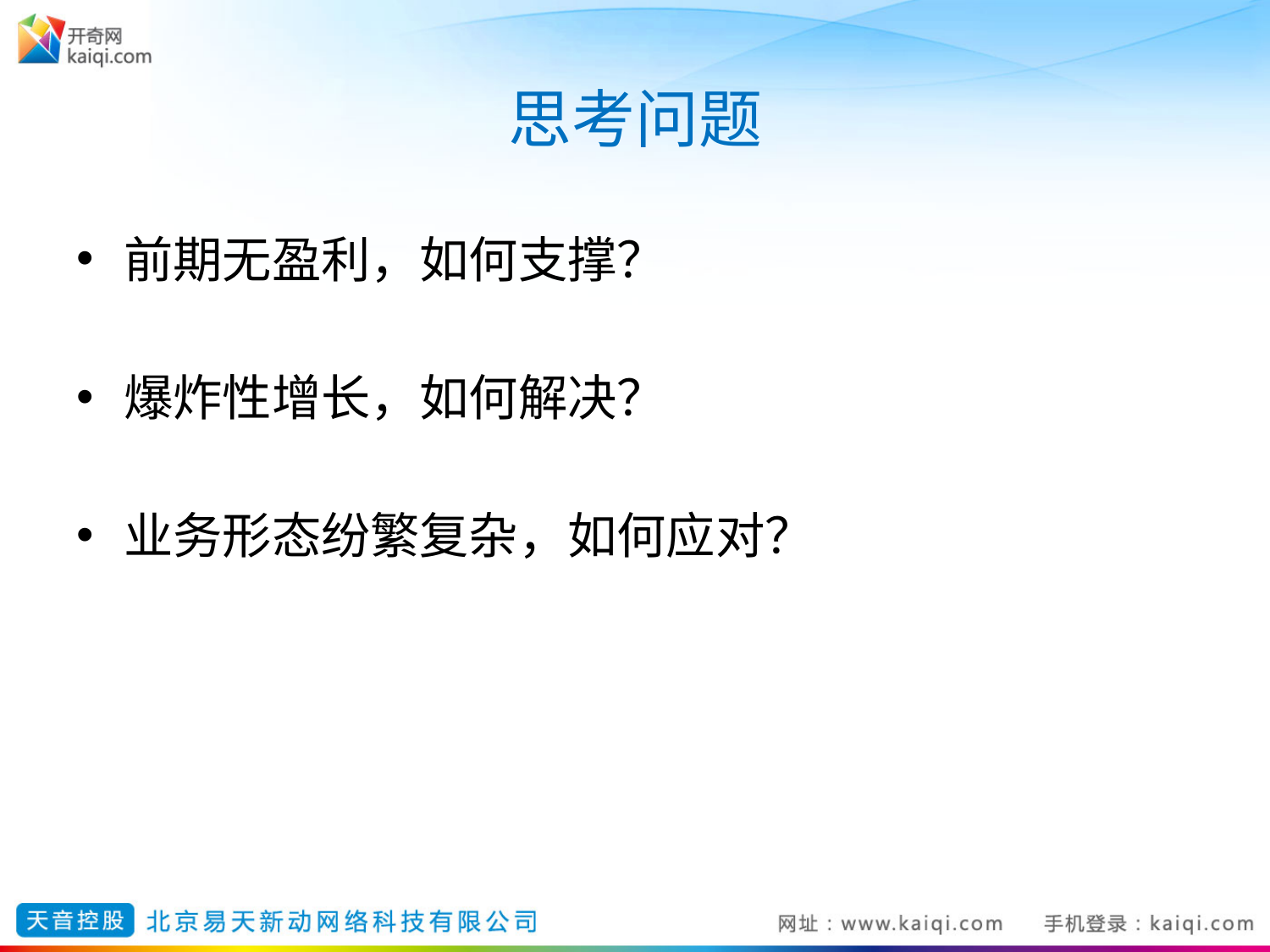

# 思考问题
前期无盈利，如何支撑？

爆炸性增长，如何解决？

业务形态纷繁复杂，如何应对？